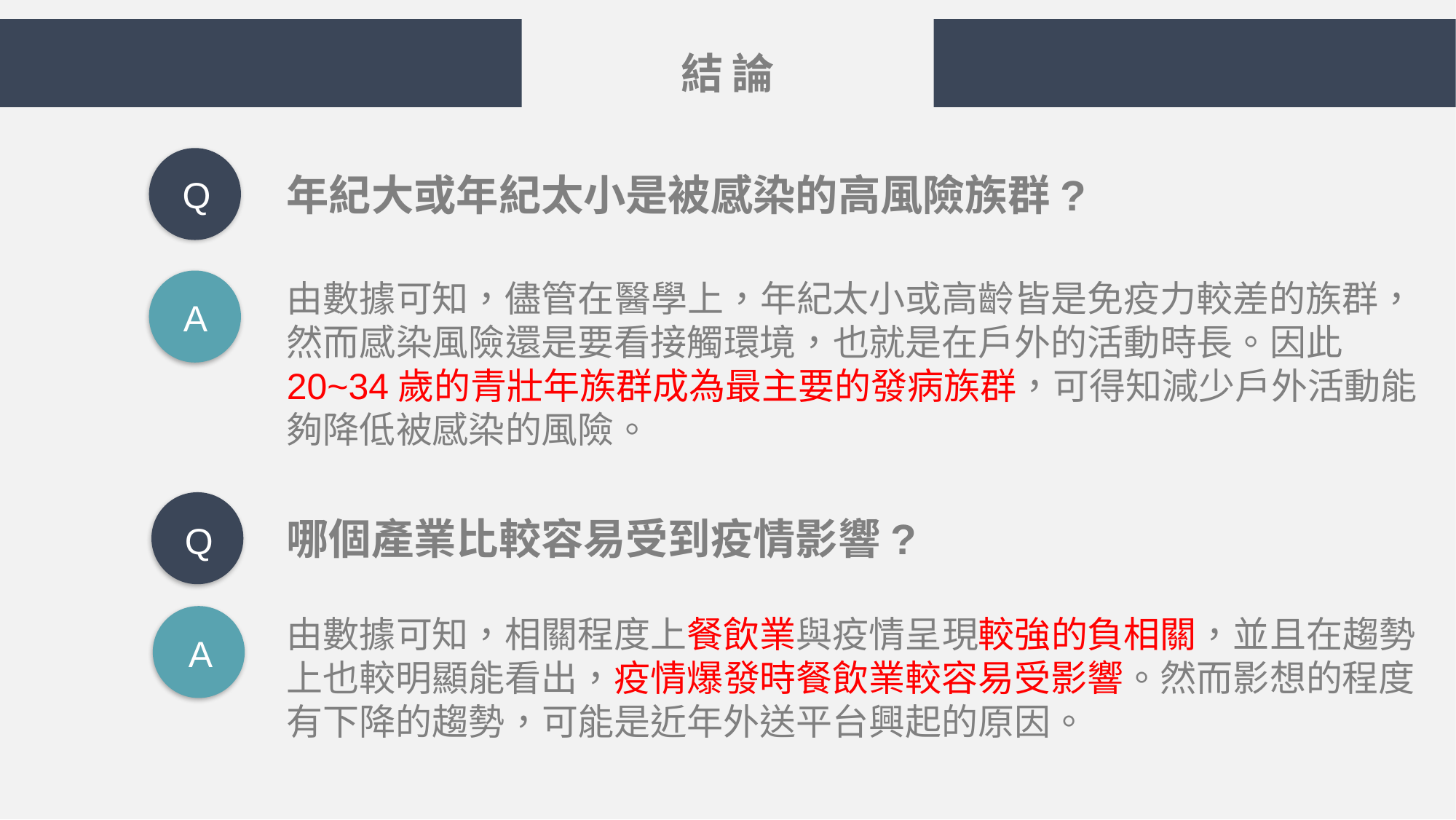

結論

年紀大或年紀太小是被感染的高風險族群?
Q

由數據可知，儘管在醫學上，年紀太小或高齡皆是免疫力較差的族群，然而感染風險還是要看接觸環境，也就是在戶外的活動時長。因此20~34歲的青壯年族群成為最主要的發病族群，可得知減少戶外活動能夠降低被感染的風險。
A

哪個產業比較容易受到疫情影響?
Q

由數據可知，相關程度上餐飲業與疫情呈現較強的負相關，並且在趨勢上也較明顯能看出，疫情爆發時餐飲業較容易受影響。然而影想的程度有下降的趨勢，可能是近年外送平台興起的原因。
A